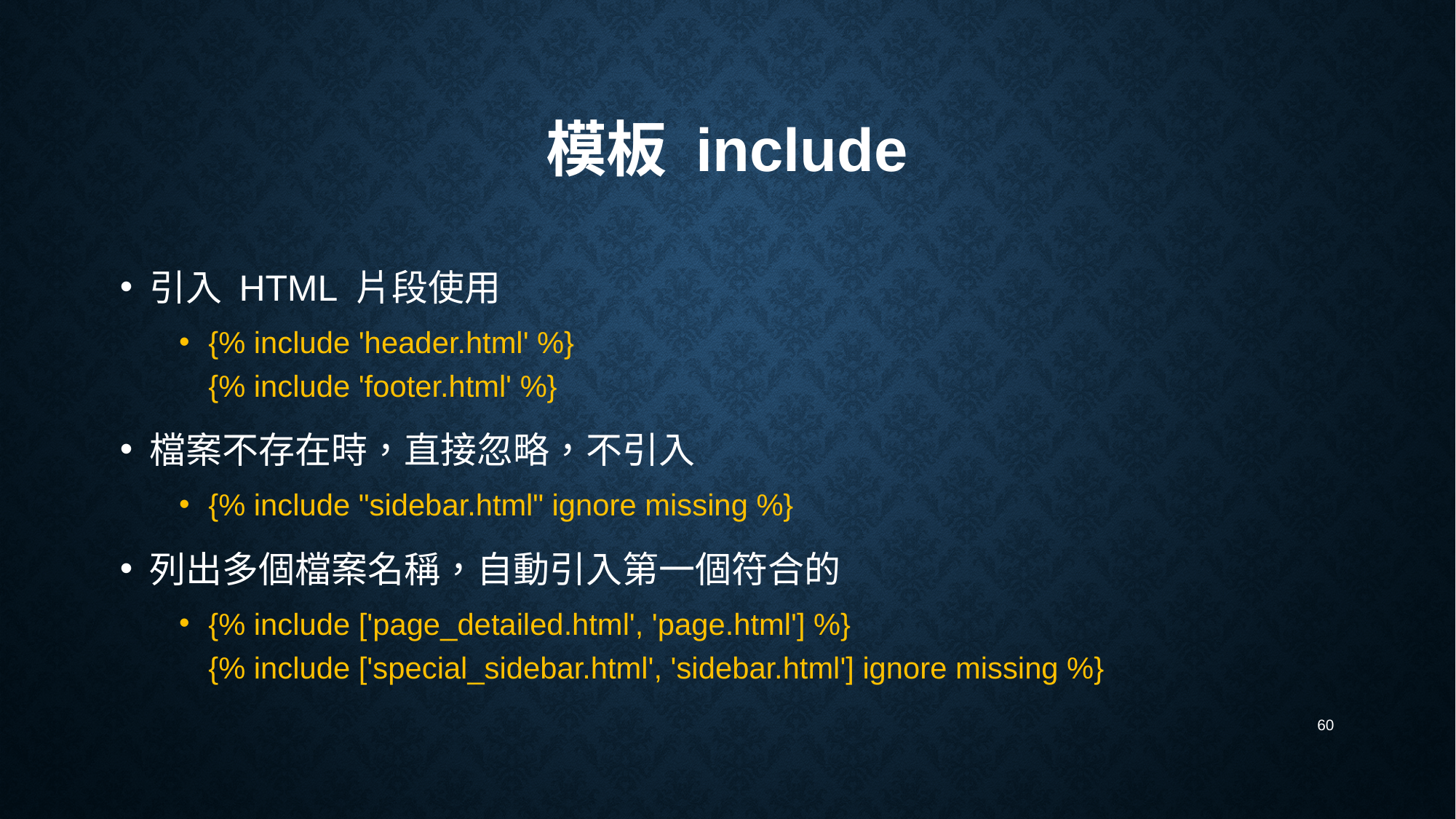

# 模板 include
引入 HTML 片段使用
{% include 'header.html' %}
{% include 'footer.html' %}
檔案不存在時，直接忽略，不引入
{% include "sidebar.html" ignore missing %}
列出多個檔案名稱，自動引入第一個符合的
{% include ['page_detailed.html', 'page.html'] %}
{% include ['special_sidebar.html', 'sidebar.html'] ignore missing %}
60